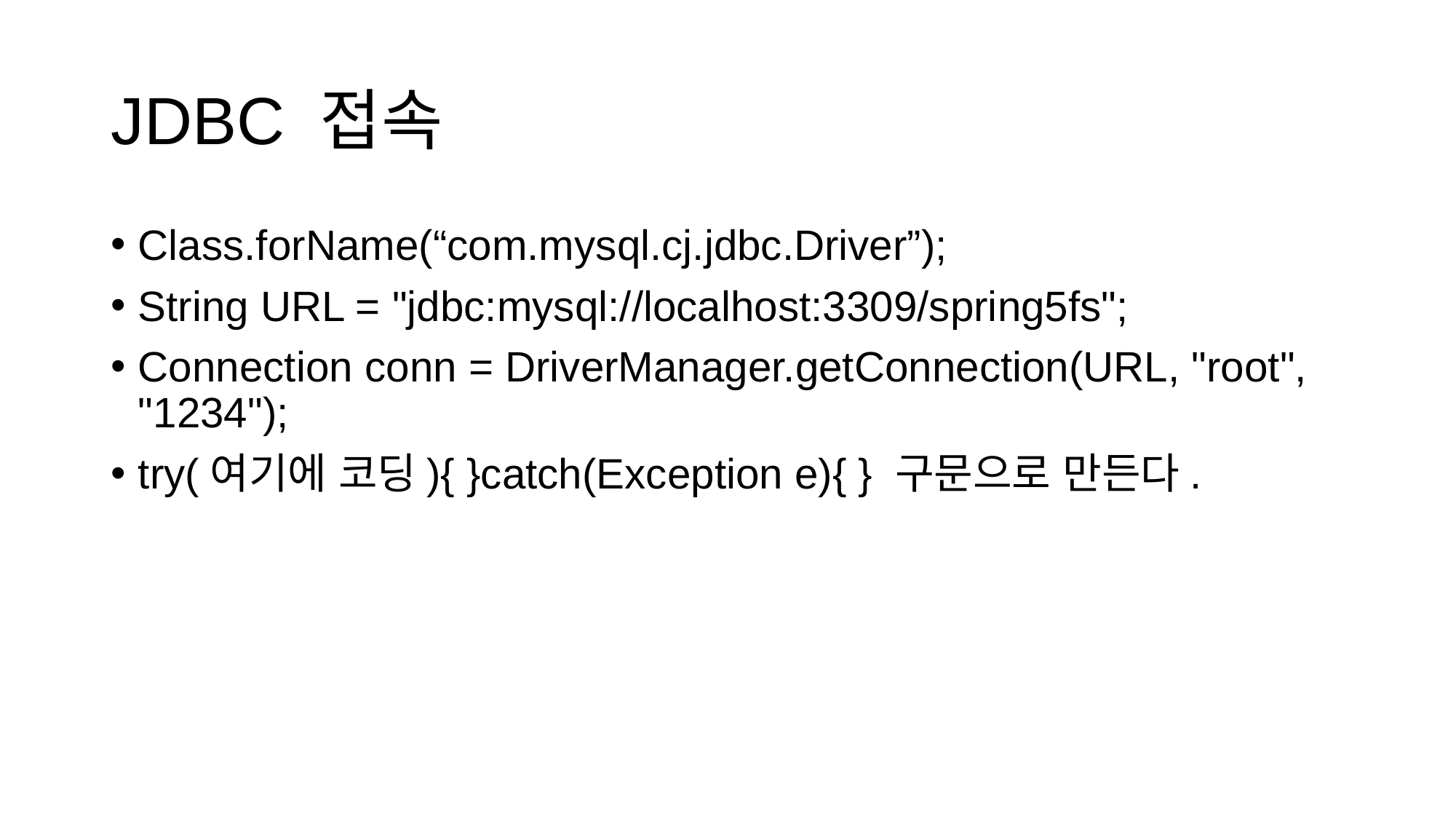

# JDBC 접속
Class.forName(“com.mysql.cj.jdbc.Driver”);
String URL = "jdbc:mysql://localhost:3309/spring5fs";
Connection conn = DriverManager.getConnection(URL, "root", "1234");
try(여기에 코딩){ }catch(Exception e){ } 구문으로 만든다.